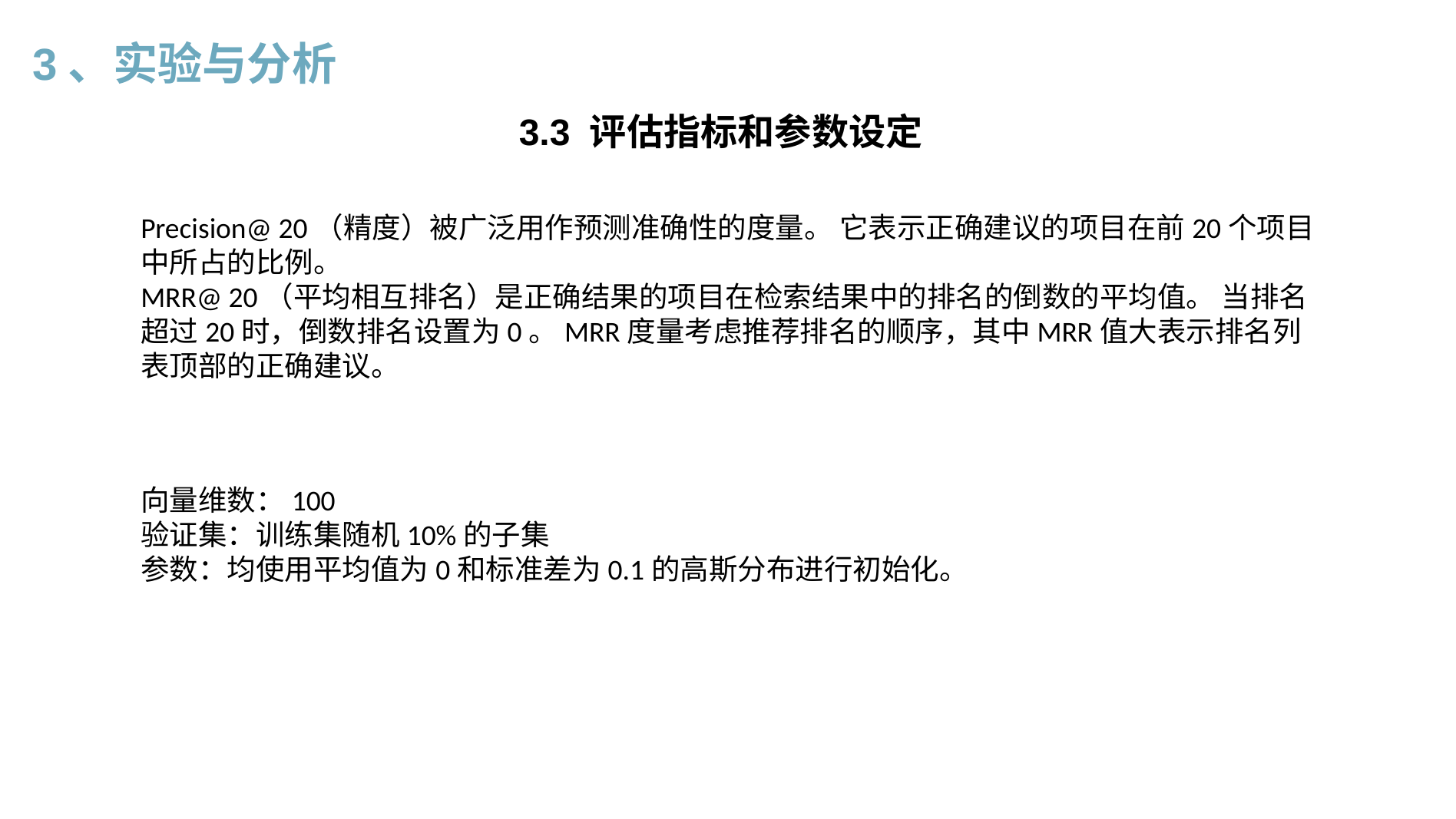

3、实验与分析
3.3 评估指标和参数设定
Precision@ 20（精度）被广泛用作预测准确性的度量。 它表示正确建议的项目在前20个项目中所占的比例。
MRR@ 20（平均相互排名）是正确结果的项目在检索结果中的排名的倒数的平均值。 当排名超过20时，倒数排名设置为0。MRR度量考虑推荐排名的顺序，其中MRR值大表示排名列表顶部的正确建议。
向量维数：100
验证集：训练集随机10%的子集
参数：均使用平均值为0和标准差为0.1的高斯分布进行初始化。